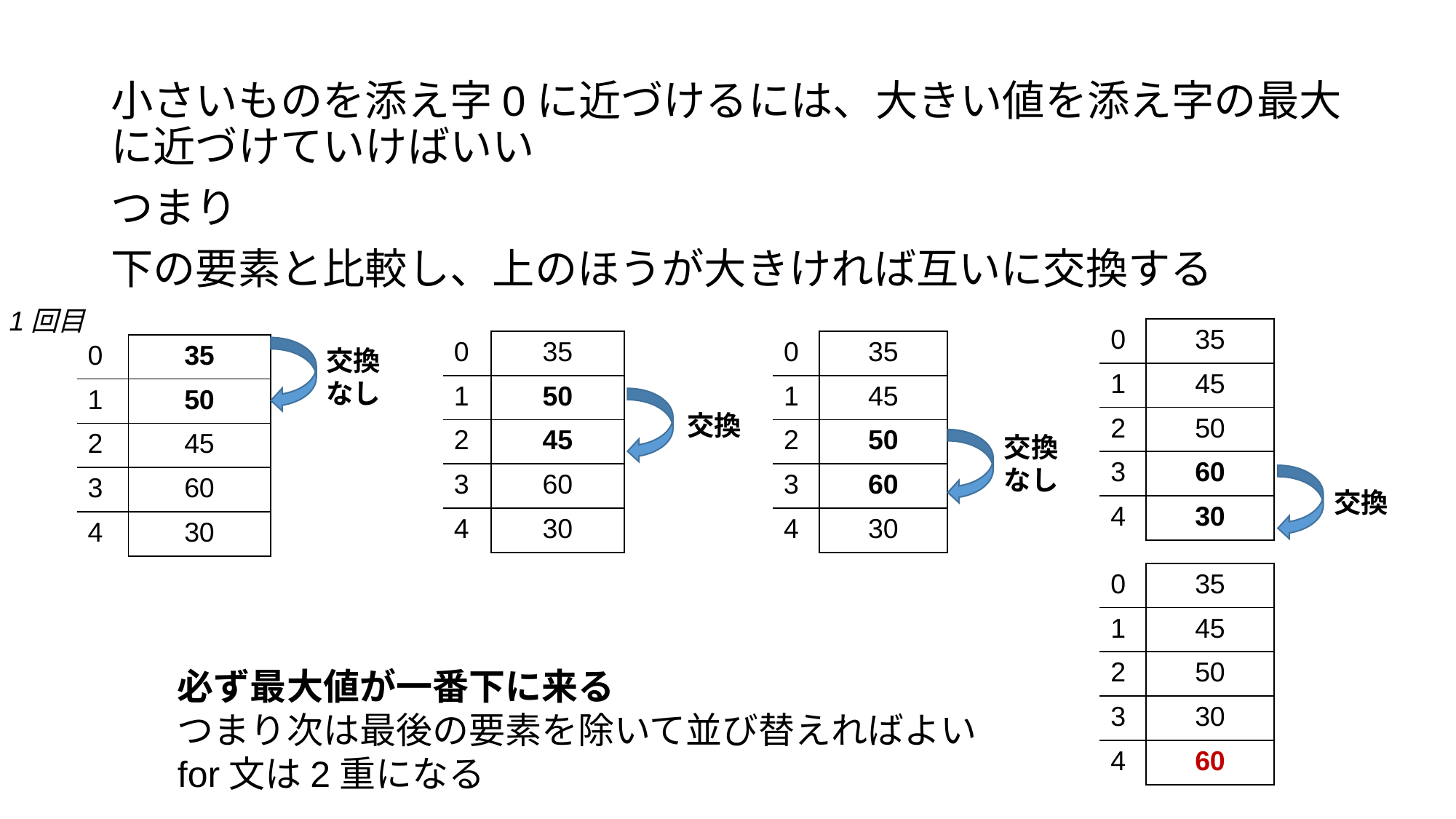

小さいものを添え字0に近づけるには、大きい値を添え字の最大に近づけていけばいい
つまり
下の要素と比較し、上のほうが大きければ互いに交換する
1回目
| 0 | 35 |
| --- | --- |
| 1 | 45 |
| 2 | 50 |
| 3 | 60 |
| 4 | 30 |
| 0 | 35 |
| --- | --- |
| 1 | 50 |
| 2 | 45 |
| 3 | 60 |
| 4 | 30 |
| 0 | 35 |
| --- | --- |
| 1 | 45 |
| 2 | 50 |
| 3 | 60 |
| 4 | 30 |
| 0 | 35 |
| --- | --- |
| 1 | 50 |
| 2 | 45 |
| 3 | 60 |
| 4 | 30 |

交換なし

交換
交換なし

交換
| 0 | 35 |
| --- | --- |
| 1 | 45 |
| 2 | 50 |
| 3 | 30 |
| 4 | 60 |
必ず最大値が一番下に来る
つまり次は最後の要素を除いて並び替えればよい
for文は2重になる